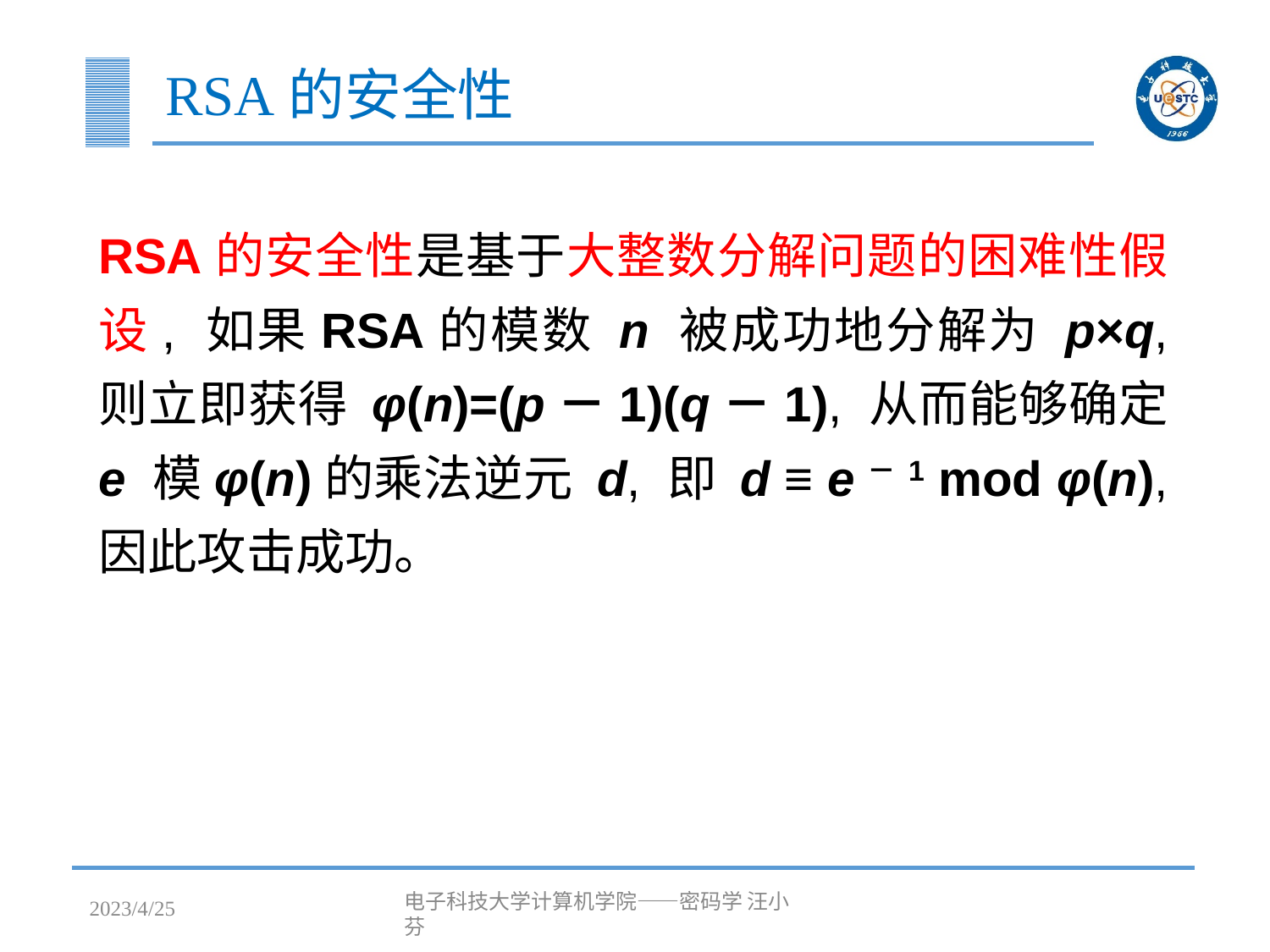

# RSA的安全性
RSA的安全性是基于大整数分解问题的困难性假设, 如果RSA的模数 n 被成功地分解为 p×q, 则立即获得 φ(n)=(p－1)(q－1), 从而能够确定 e 模φ(n)的乘法逆元 d, 即 d ≡ e－1 mod φ(n), 因此攻击成功。

2023/4/25
电子科技大学计算机学院——密码学 汪小芬